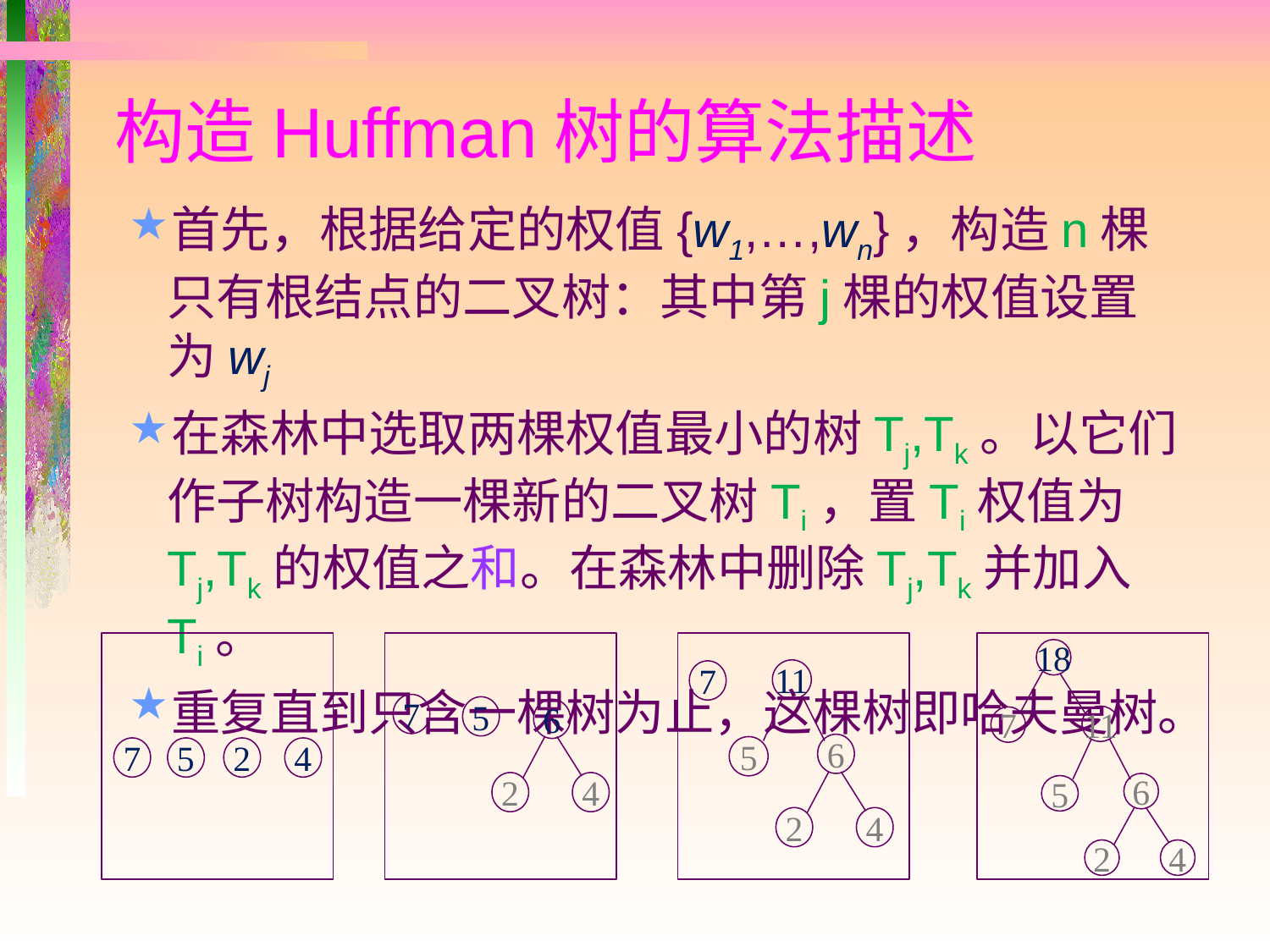

# 构造Huffman树的算法描述
首先，根据给定的权值{w1,…,wn}，构造n棵只有根结点的二叉树：其中第j棵的权值设置为wj
在森林中选取两棵权值最小的树Tj,Tk。以它们作子树构造一棵新的二叉树Ti，置Ti权值为Tj,Tk的权值之和。在森林中删除Tj,Tk并加入Ti。
重复直到只含一棵树为止，这棵树即哈夫曼树。

7
5
2
4

7
5
6

2
4

11
7

6
5

2
4

18

11

6

2
4
5
7